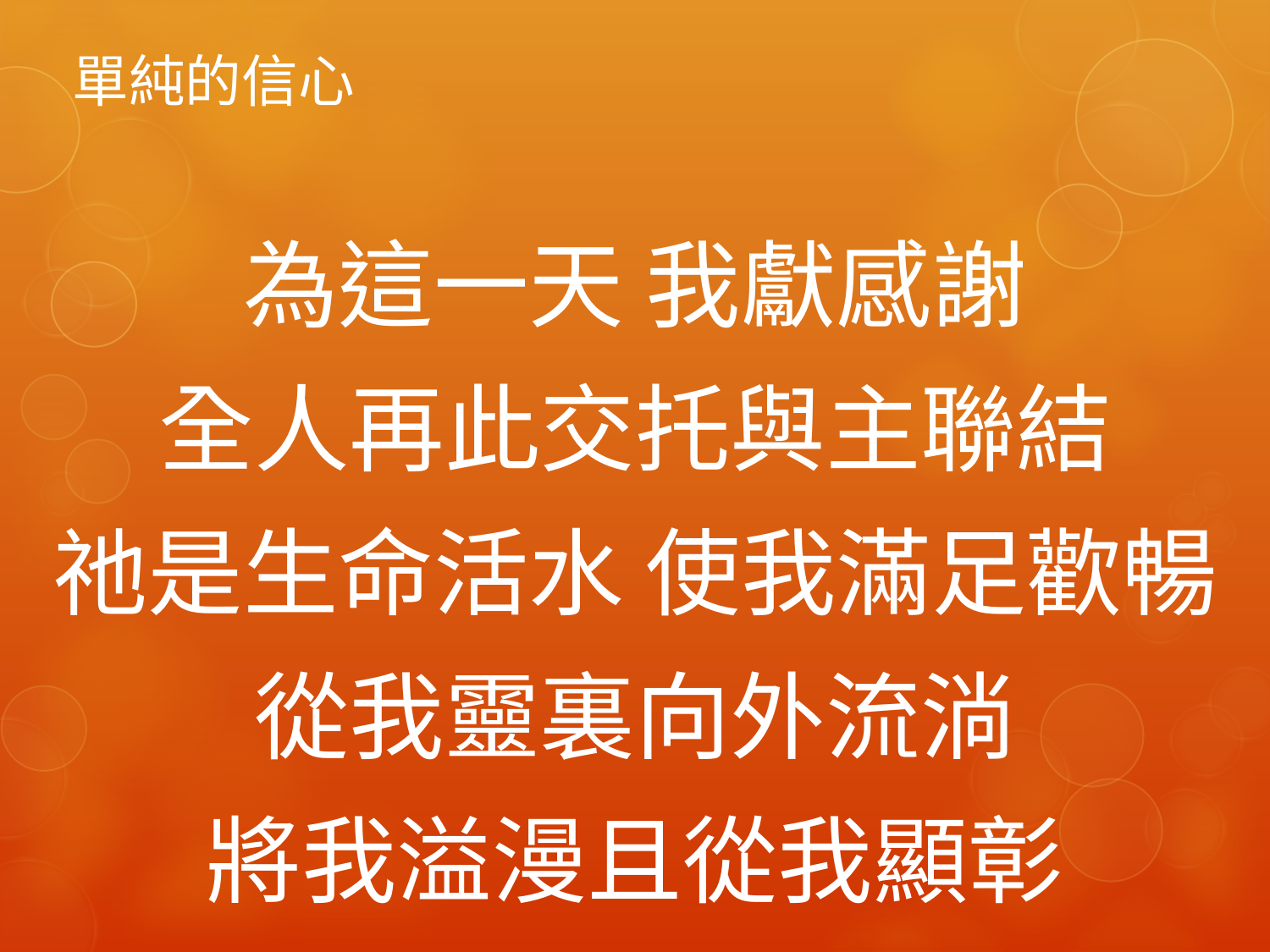

# 單純的信心
為這一天 我獻感謝
全人再此交托與主聯結
祂是生命活水 使我滿足歡暢
從我靈裏向外流淌
將我溢漫且從我顯彰